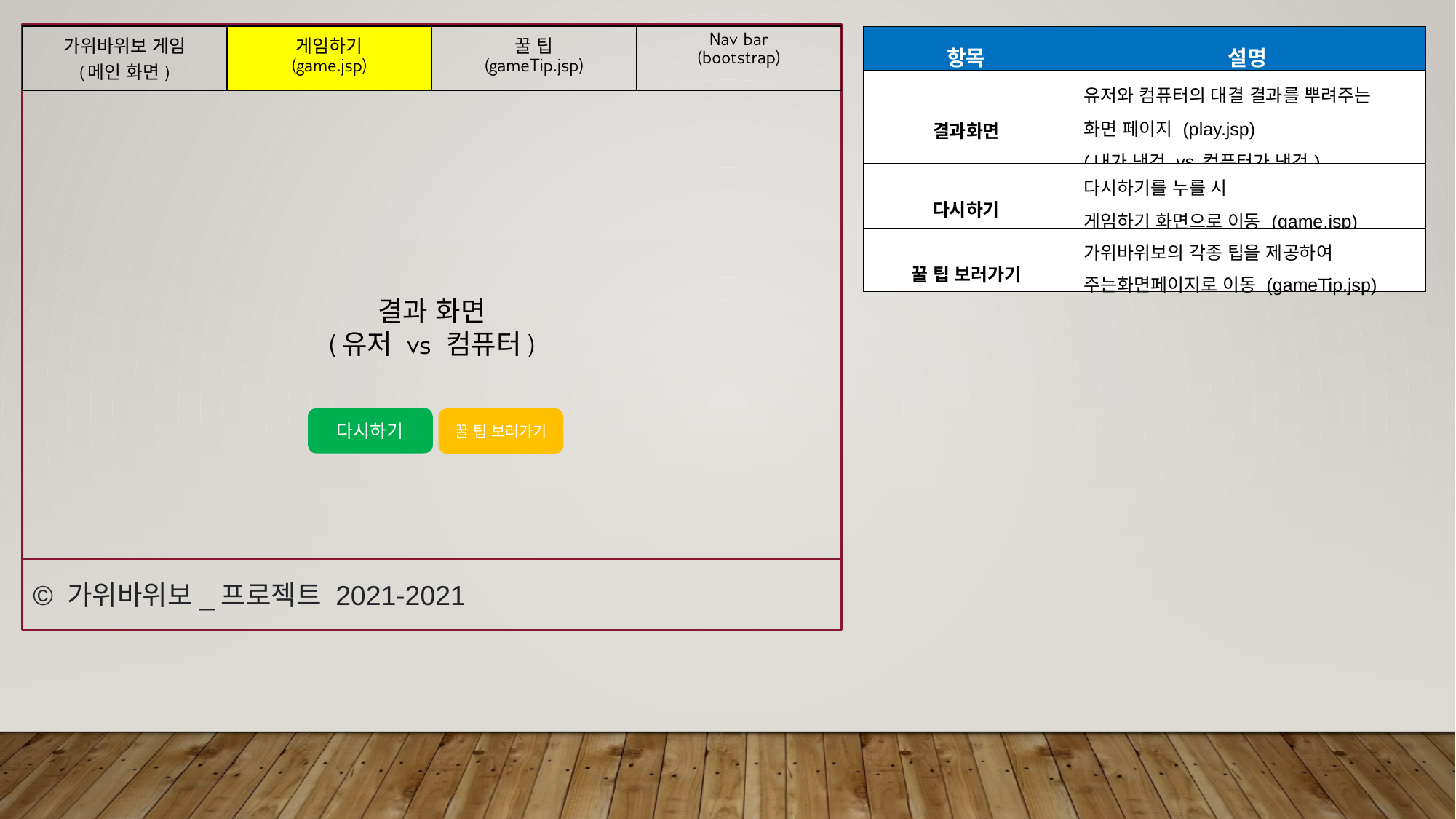

| 가위바위보 게임 (메인 화면) | 게임하기 (game.jsp) | 꿀 팁 (gameTip.jsp) | Nav bar (bootstrap) |
| --- | --- | --- | --- |
| 항목 | 설명 |
| --- | --- |
| 결과화면 | 유저와 컴퓨터의 대결 결과를 뿌려주는 화면 페이지 (play.jsp) (내가 낸것 vs 컴퓨터가 낸것) |
| 다시하기 | 다시하기를 누를 시 게임하기 화면으로 이동 (game.jsp) |
| 꿀 팁 보러가기 | 가위바위보의 각종 팁을 제공하여 주는화면페이지로 이동 (gameTip.jsp) |
결과 화면
(유저 vs 컴퓨터)
다시하기
꿀 팁 보러가기

© 가위바위보_프로젝트 2021-2021